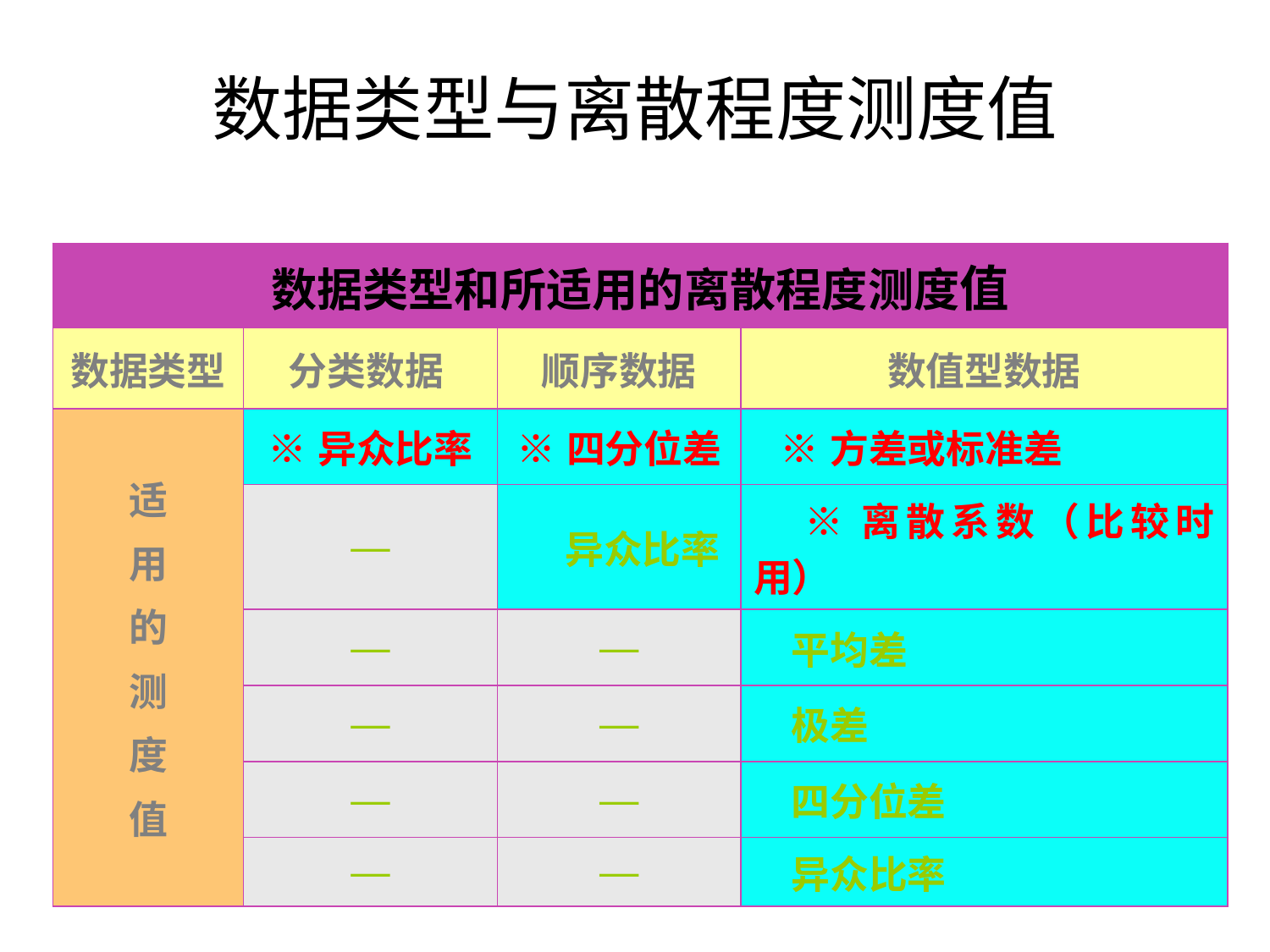

# 数据类型与离散程度测度值
| 数据类型和所适用的离散程度测度值 |  |  |  |
| --- | --- | --- | --- |
| 数据类型 | 分类数据 | 顺序数据 | 数值型数据 |
| 适 用 的 测 度 值 | ※异众比率 | ※四分位差 | ※方差或标准差 |
|  | — | 异众比率 | ※离散系数（比较时用） |
|  | — | — | 平均差 |
|  | — | — | 极差 |
|  | — | — | 四分位差 |
|  | — | — | 异众比率 |